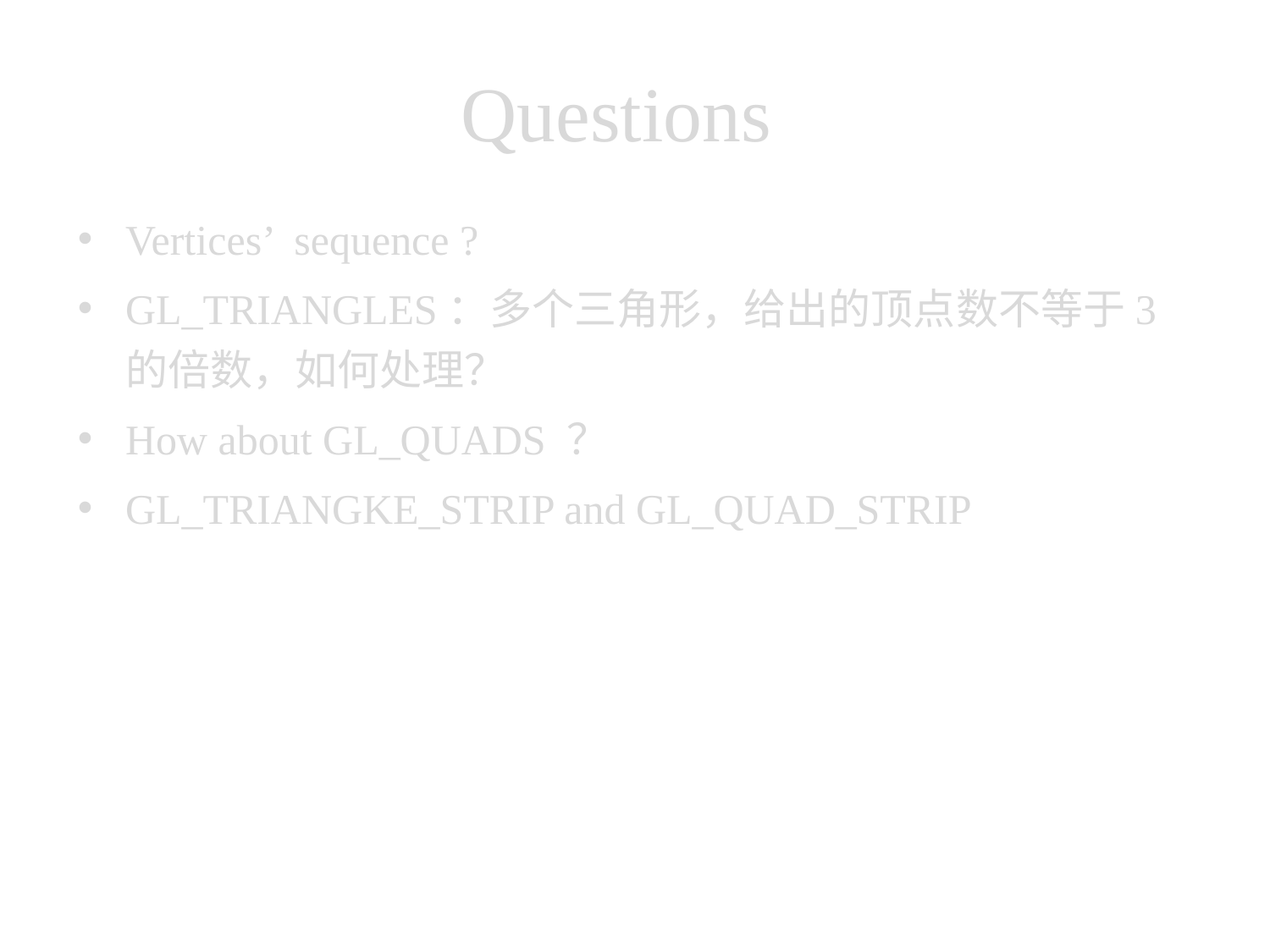

# Questions
Vertices’  sequence ?
GL_TRIANGLES：多个三角形，给出的顶点数不等于3的倍数，如何处理？
How about GL_QUADS ？
GL_TRIANGKE_STRIP and GL_QUAD_STRIP